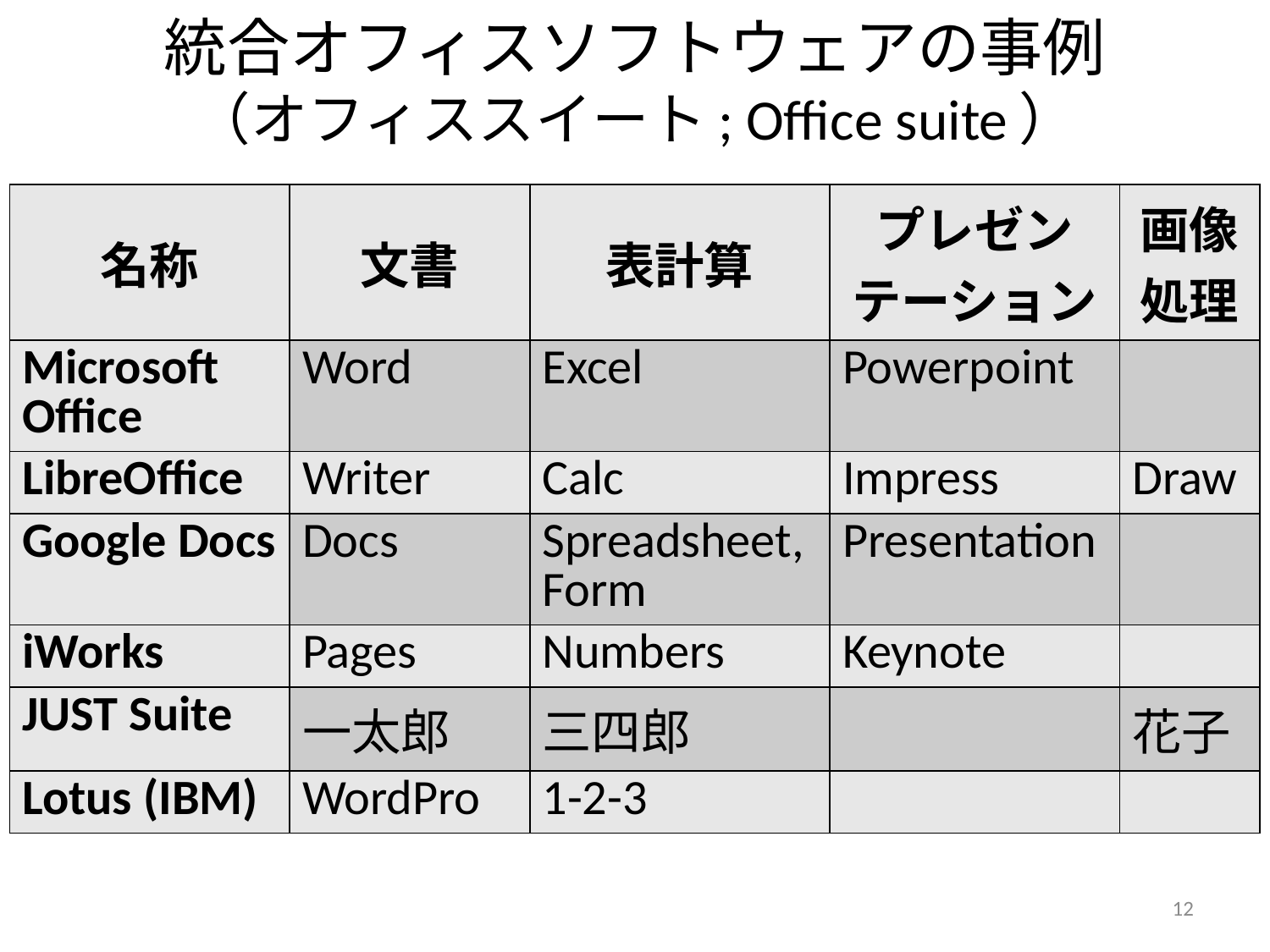

# 統合オフィスソフトウェアの事例 （オフィススイート; Office suite）
| 名称 | 文書 | 表計算 | プレゼンテーション | 画像処理 |
| --- | --- | --- | --- | --- |
| Microsoft Office | Word | Excel | Powerpoint |  |
| LibreOffice | Writer | Calc | Impress | Draw |
| Google Docs | Docs | Spreadsheet, Form | Presentation |  |
| iWorks | Pages | Numbers | Keynote |  |
| JUST Suite | 一太郎 | 三四郎 |  | 花子 |
| Lotus (IBM) | WordPro | 1-2-3 |  |  |
12